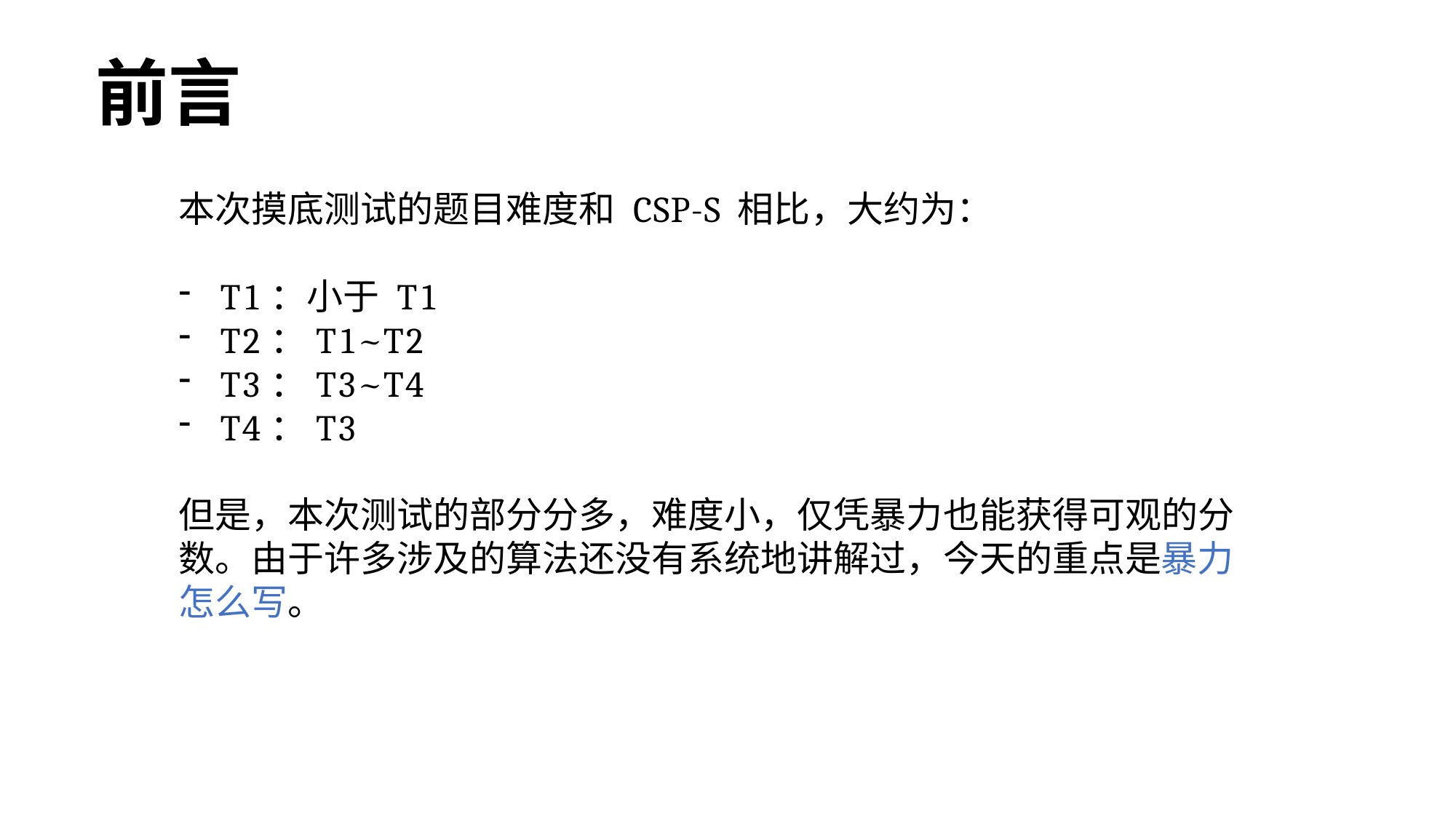

前言
本次摸底测试的题目难度和 CSP-S 相比，大约为：

T1：小于 T1
T2：T1~T2
T3：T3~T4
T4：T3

但是，本次测试的部分分多，难度小，仅凭暴力也能获得可观的分数。由于许多涉及的算法还没有系统地讲解过，今天的重点是暴力怎么写。